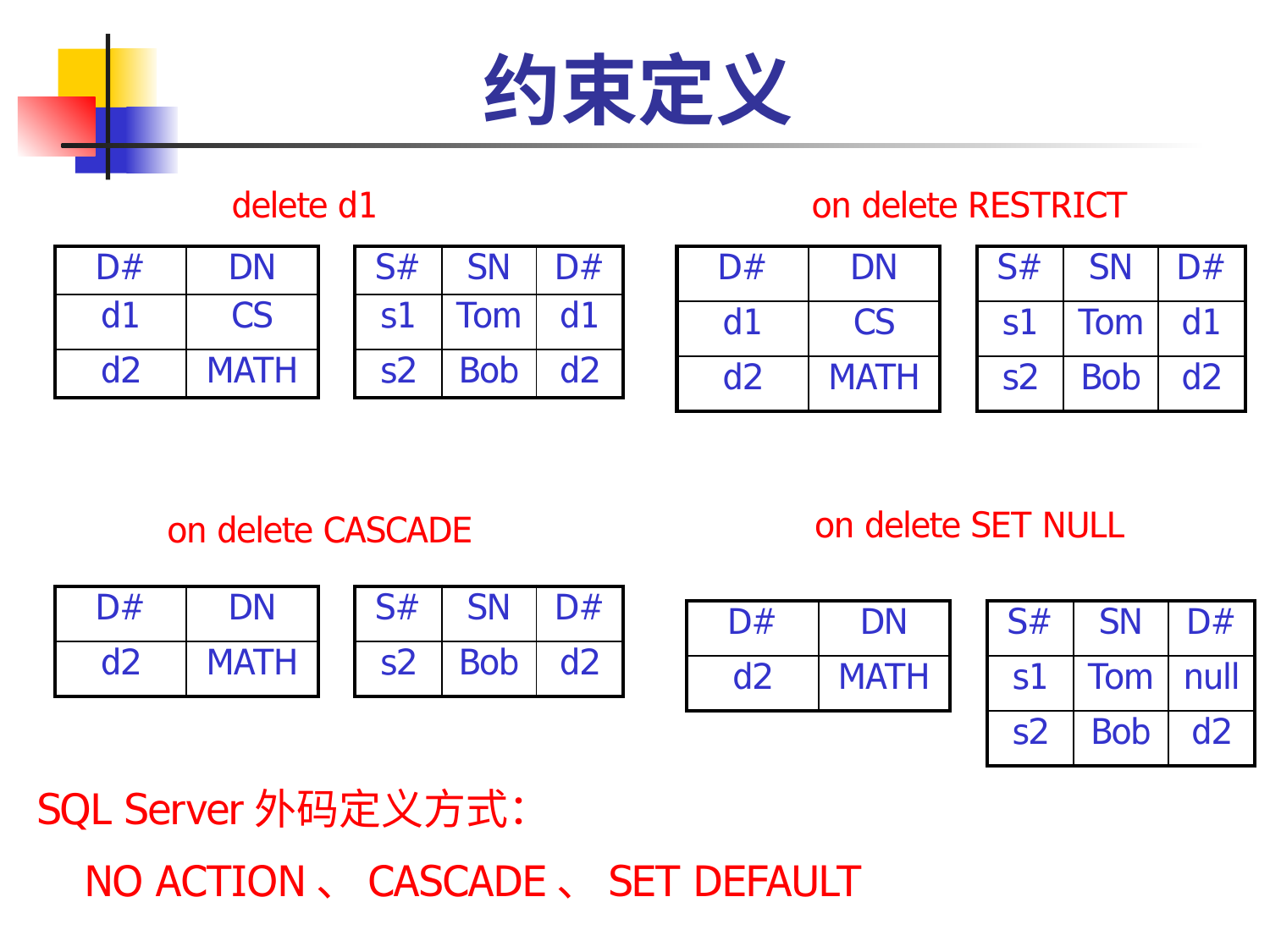

# 约束定义
delete d1
on delete RESTRICT
| D# | DN |
| --- | --- |
| d1 | CS |
| d2 | MATH |
| S# | SN | D# |
| --- | --- | --- |
| s1 | Tom | d1 |
| s2 | Bob | d2 |
| D# | DN |
| --- | --- |
| d1 | CS |
| d2 | MATH |
| S# | SN | D# |
| --- | --- | --- |
| s1 | Tom | d1 |
| s2 | Bob | d2 |
on delete SET NULL
on delete CASCADE
| D# | DN |
| --- | --- |
| d2 | MATH |
| S# | SN | D# |
| --- | --- | --- |
| s2 | Bob | d2 |
| D# | DN |
| --- | --- |
| d2 | MATH |
| S# | SN | D# |
| --- | --- | --- |
| s1 | Tom | null |
| s2 | Bob | d2 |
SQL Server外码定义方式：
	NO ACTION、CASCADE、SET DEFAULT